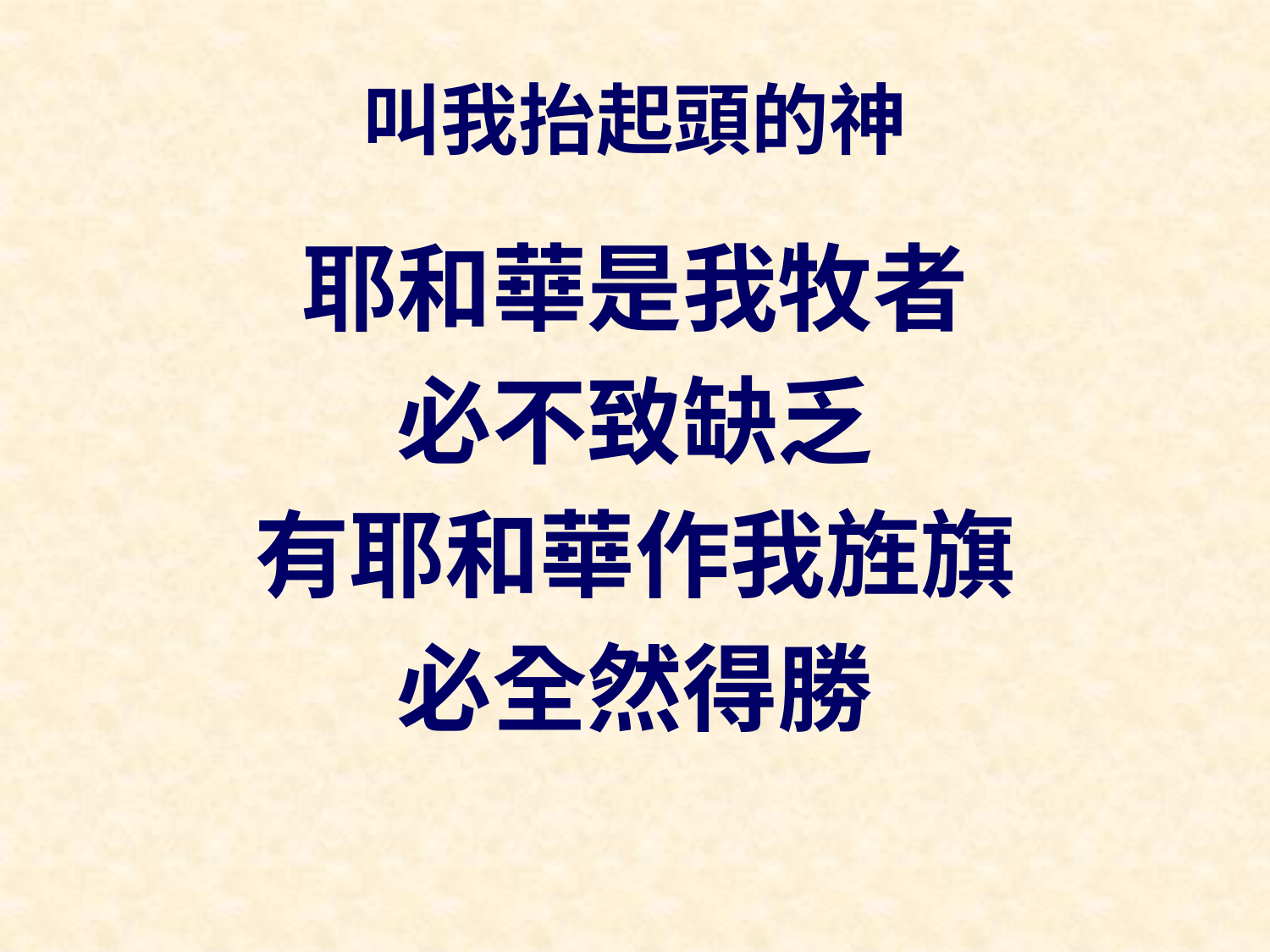

# 叫我抬起頭的神
耶和華是我牧者
必不致缺乏
有耶和華作我旌旗
必全然得勝